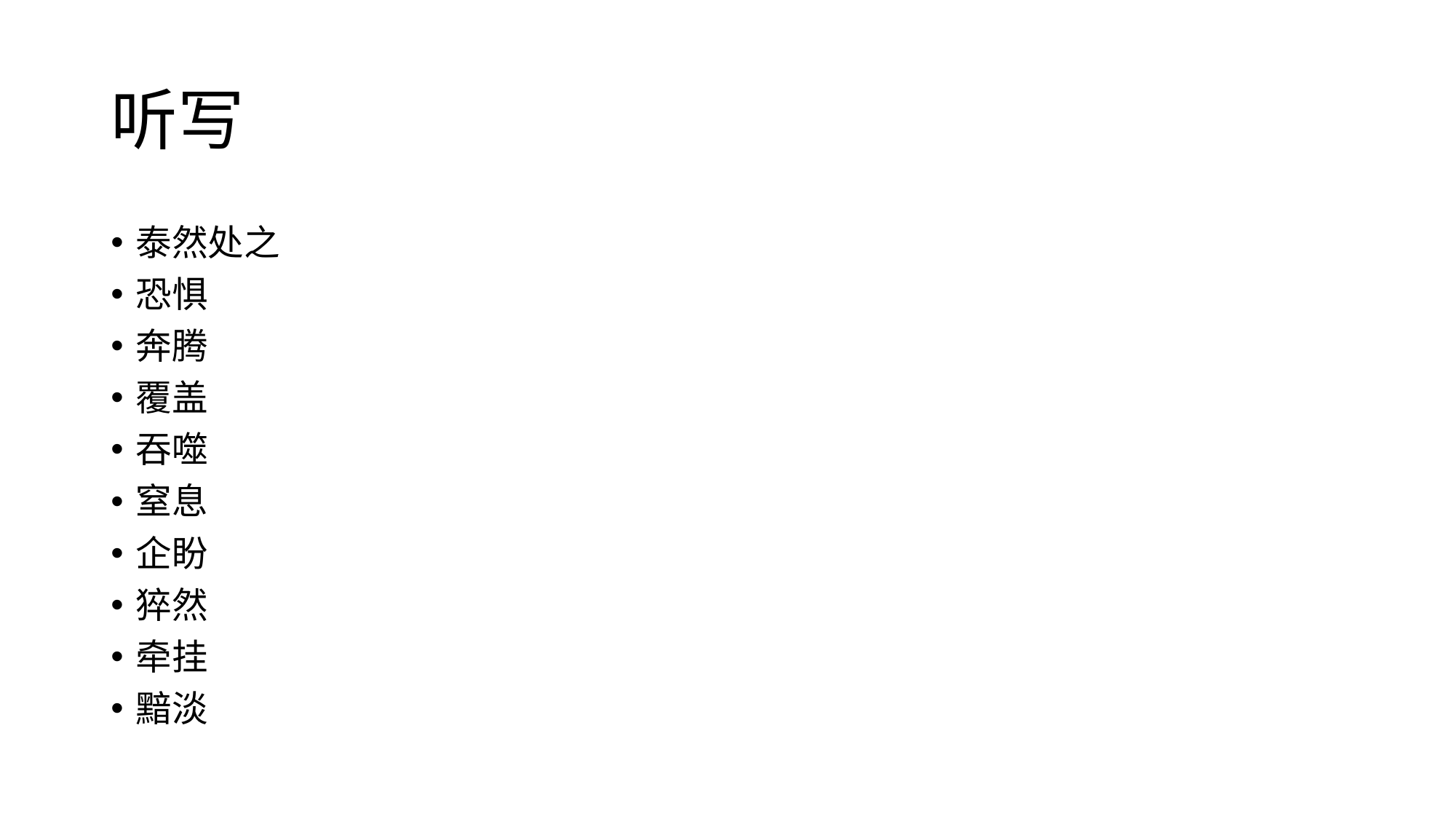

# 听写

泰然处之
恐惧
奔腾
覆盖
吞噬
窒息
企盼
猝然
牵挂
黯淡